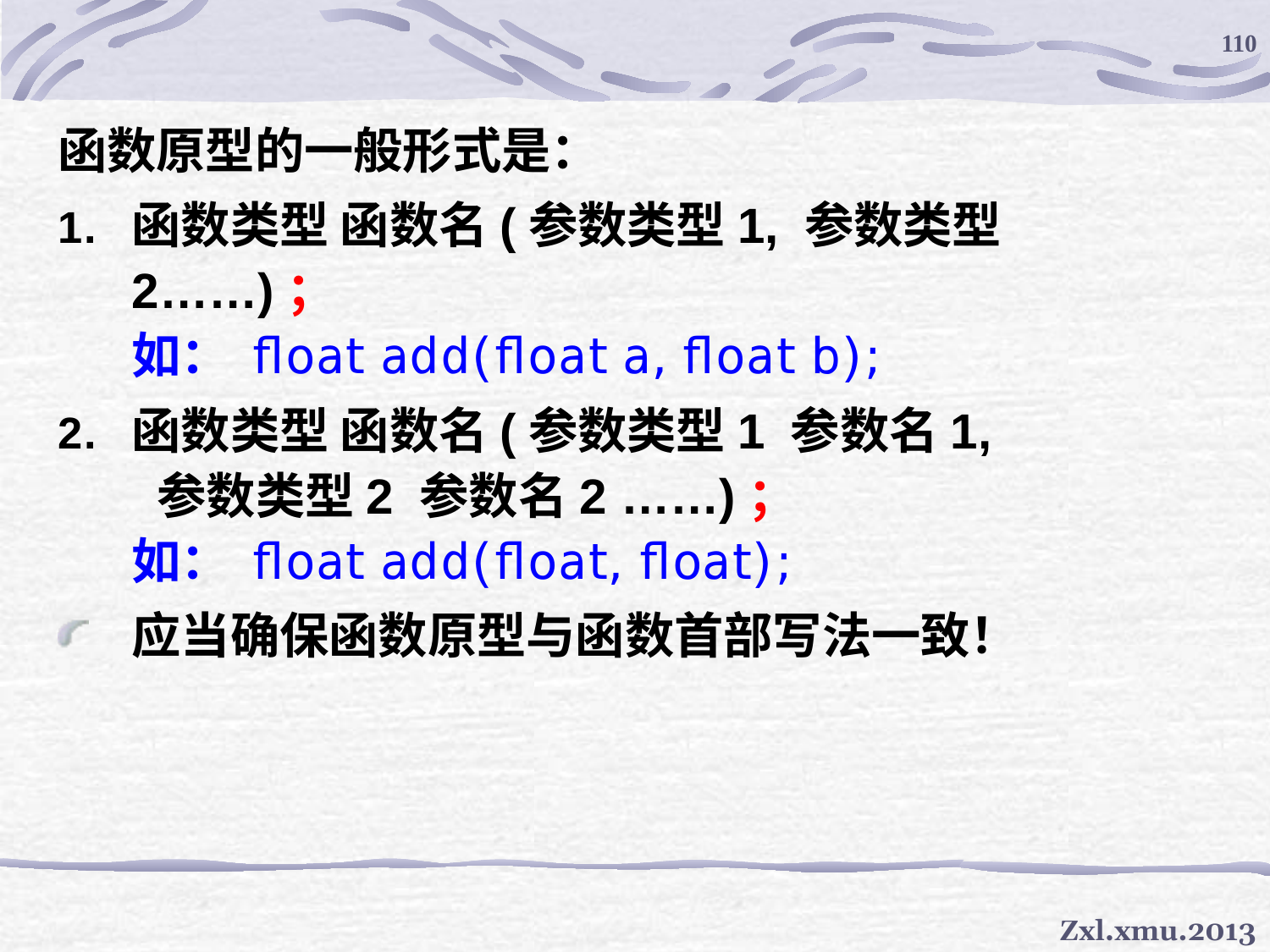

110
函数原型的一般形式是：
函数类型 函数名(参数类型1, 参数类型2……)；
如： float add(float a, float b);
函数类型 函数名(参数类型1 参数名1,
 参数类型2 参数名2 ……)；
如： float add(float, float);
应当确保函数原型与函数首部写法一致！